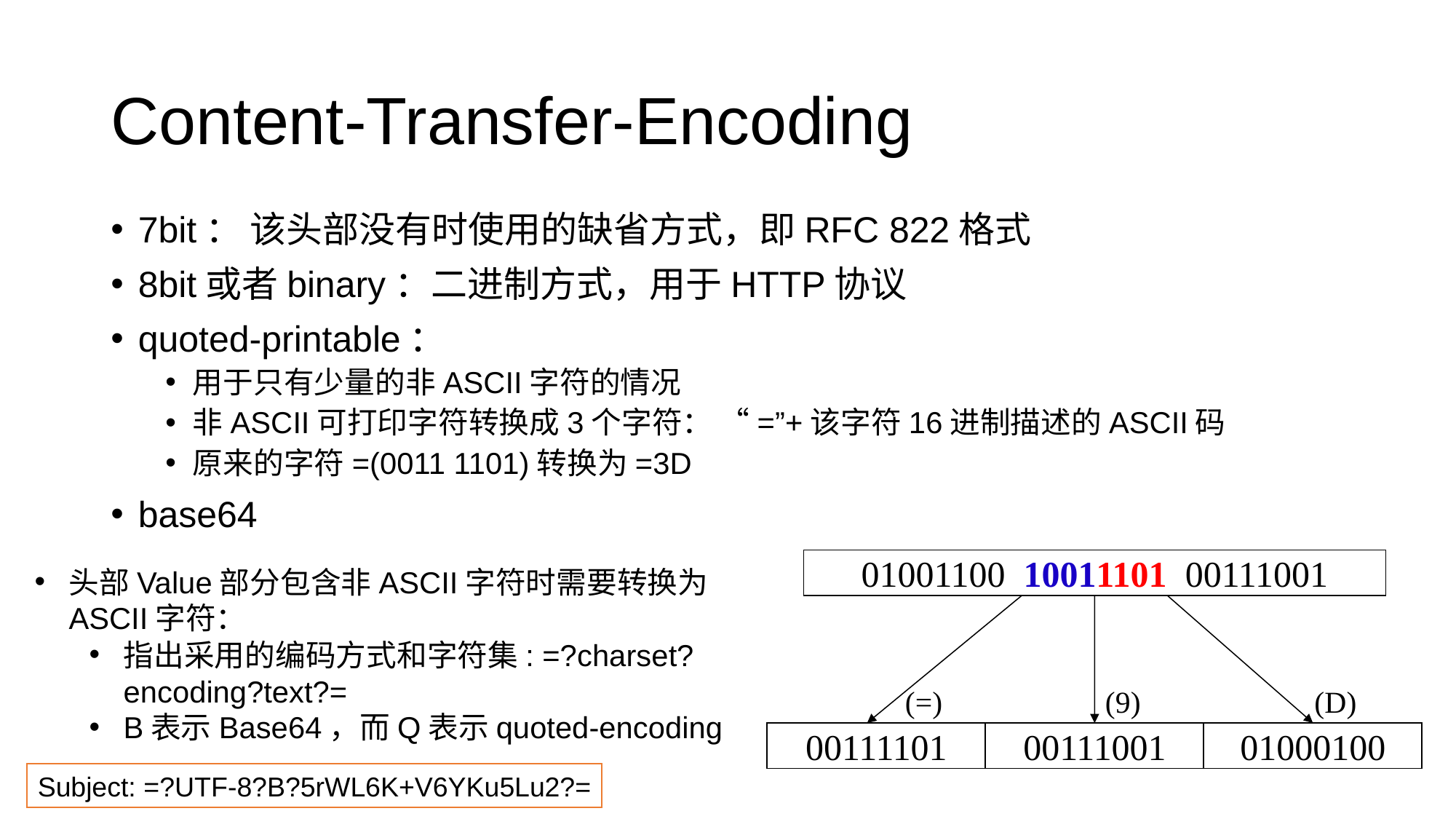

# Content-Transfer-Encoding
7bit： 该头部没有时使用的缺省方式，即RFC 822格式
8bit或者binary：二进制方式，用于HTTP协议
quoted-printable：
用于只有少量的非ASCII字符的情况
非ASCII可打印字符转换成3个字符： “=”+该字符16进制描述的ASCII码
原来的字符=(0011 1101)转换为=3D
base64
01001100  10011101  00111001
头部Value部分包含非ASCII字符时需要转换为ASCII字符：
指出采用的编码方式和字符集: =?charset?encoding?text?=
B表示Base64，而Q表示quoted-encoding

(=)
(9)
(D)
00111101
00111001
01000100
Subject: =?UTF-8?B?5rWL6K+V6YKu5Lu2?=